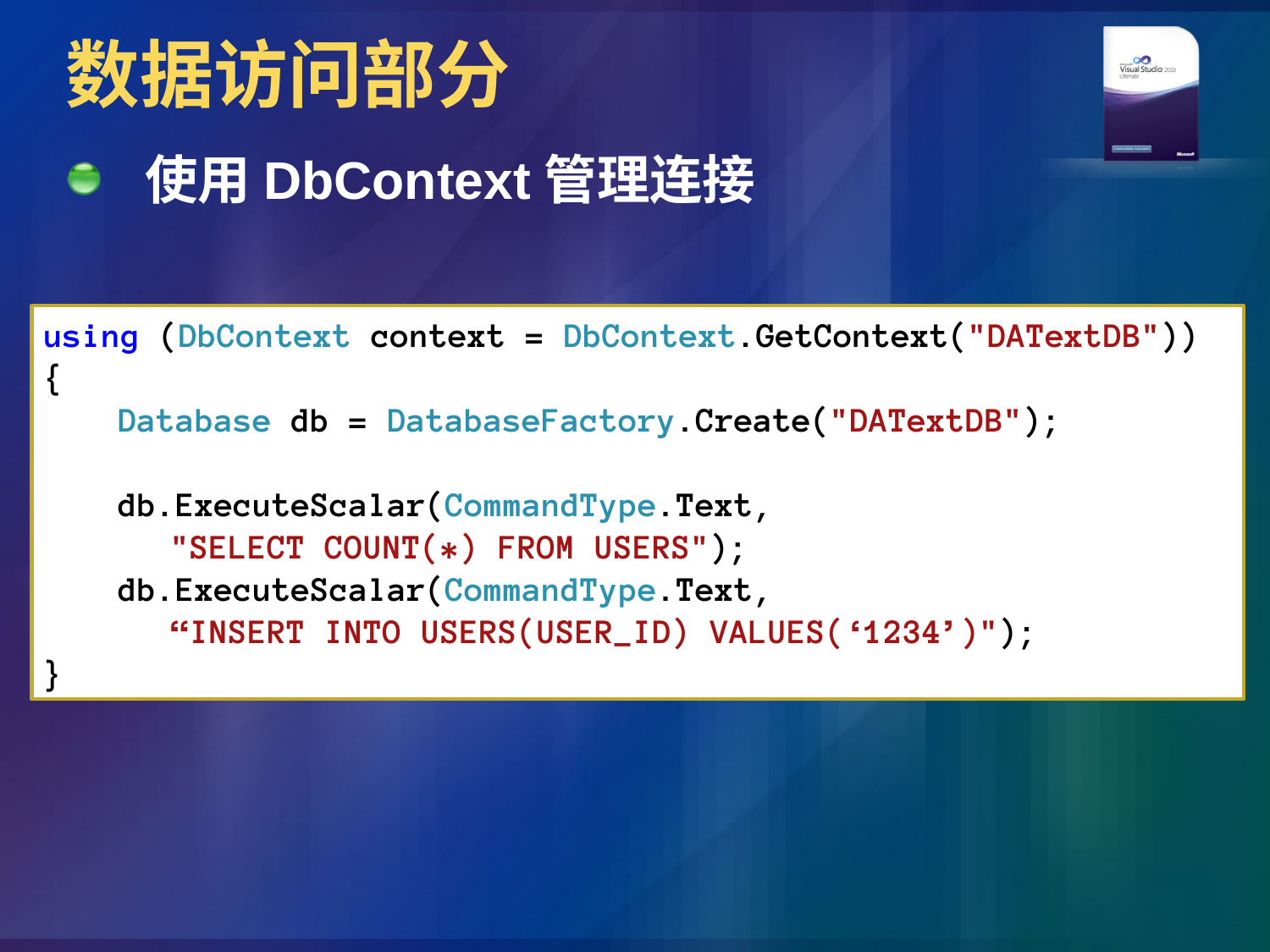

# 数据访问部分
使用DbContext管理连接
using (DbContext context = DbContext.GetContext("DATextDB"))
{
	Database db = DatabaseFactory.Create("DATextDB");

	db.ExecuteScalar(CommandType.Text,
		"SELECT COUNT(*) FROM USERS");
	db.ExecuteScalar(CommandType.Text,
		“INSERT INTO USERS(USER_ID) VALUES(‘1234’)");
}